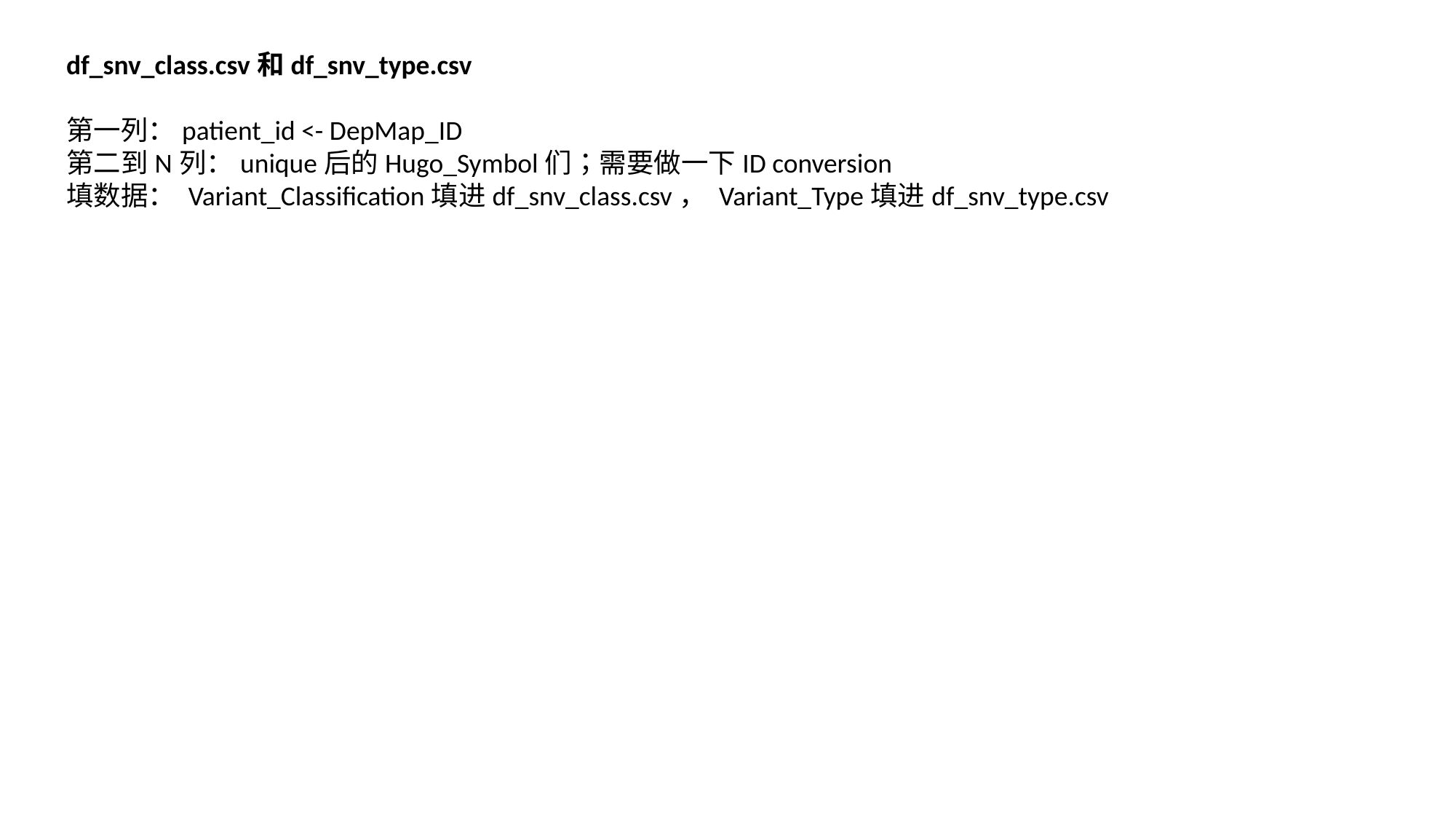

df_snv_class.csv和df_snv_type.csv

第一列：patient_id <- DepMap_ID
第二到N列：unique后的Hugo_Symbol们；需要做一下ID conversion
填数据： Variant_Classification填进df_snv_class.csv， Variant_Type填进df_snv_type.csv